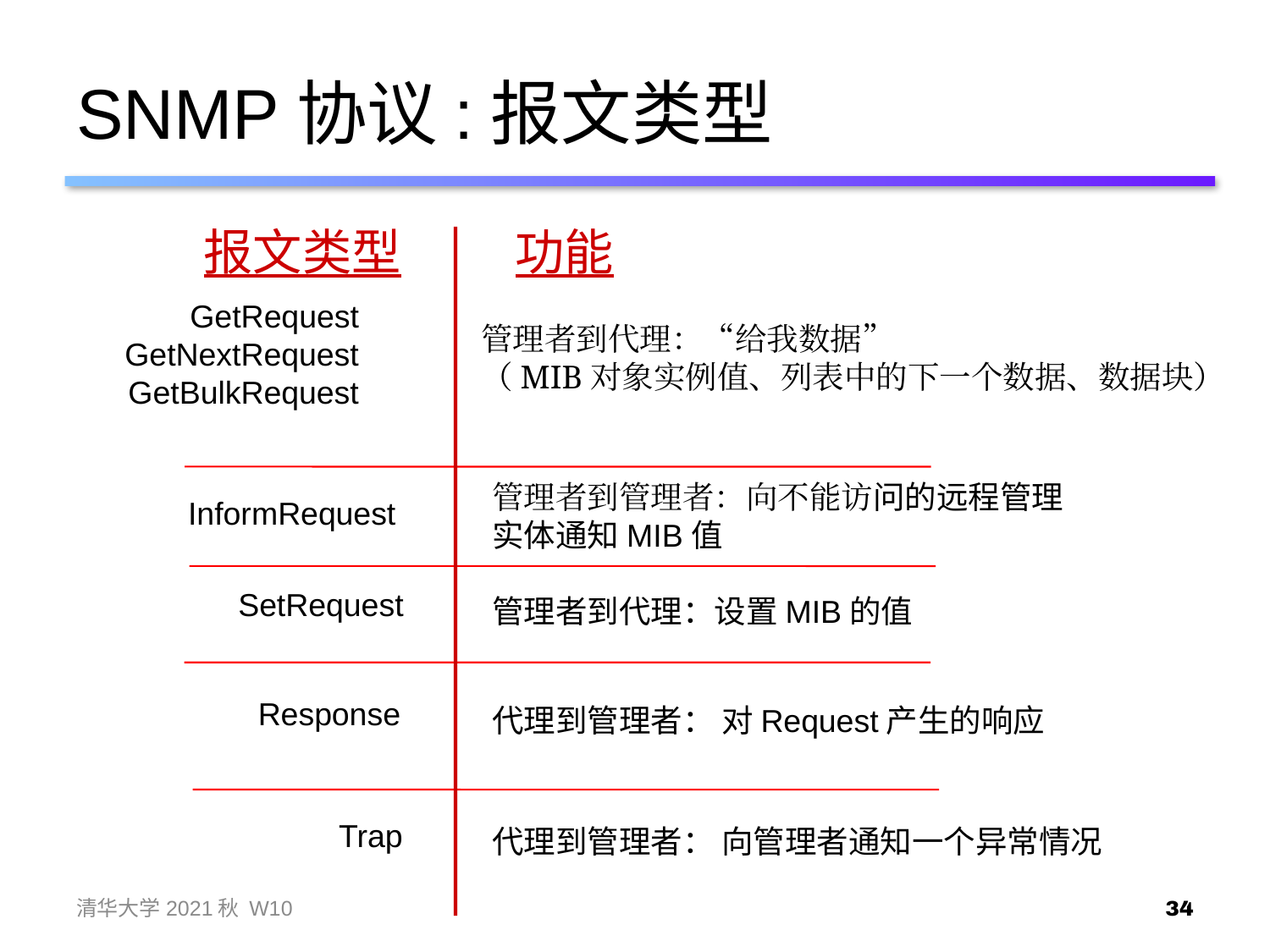

# SNMP协议:报文类型
功能
报文类型

GetRequest
GetNextRequest
GetBulkRequest
管理者到代理：“给我数据”
（MIB对象实例值、列表中的下一个数据、数据块）

管理者到管理者：向不能访问的远程管理实体通知MIB值
InformRequest

SetRequest
管理者到代理：设置MIB的值

Response
代理到管理者： 对Request产生的响应

Trap
代理到管理者： 向管理者通知一个异常情况
清华大学2021秋 W10
34